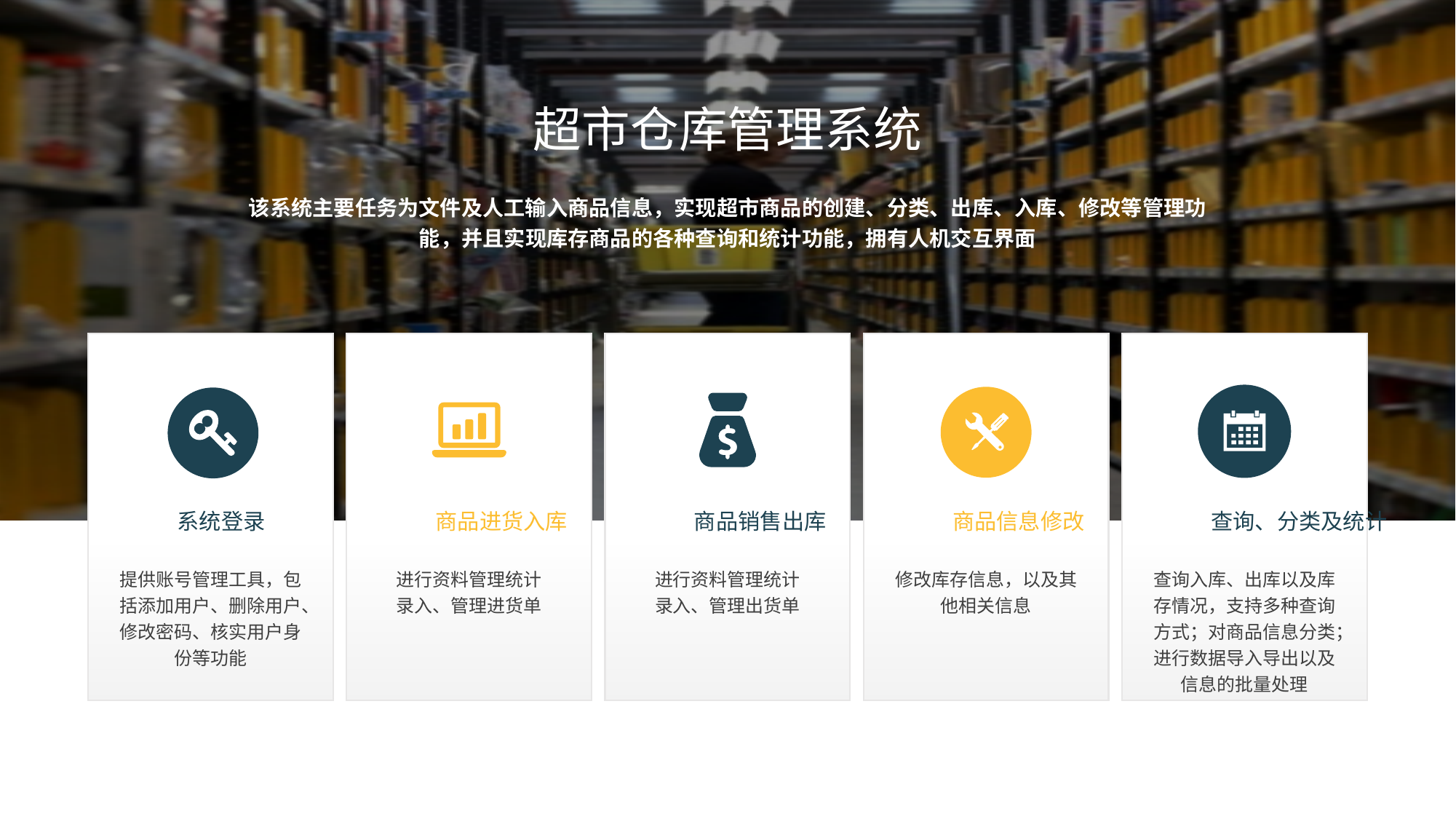

超市仓库管理系统
该系统主要任务为文件及人工输入商品信息，实现超市商品的创建、分类、出库、入库、修改等管理功能，并且实现库存商品的各种查询和统计功能，拥有人机交互界面

系统登录
提供账号管理工具，包括添加用户、删除用户、修改密码、核实用户身份等功能

商品进货入库
进行资料管理统计
录入、管理进货单

商品销售出库
进行资料管理统计
录入、管理出货单

商品信息修改
修改库存信息，以及其他相关信息

查询、分类及统计
查询入库、出库以及库存情况，支持多种查询方式；对商品信息分类；进行数据导入导出以及信息的批量处理